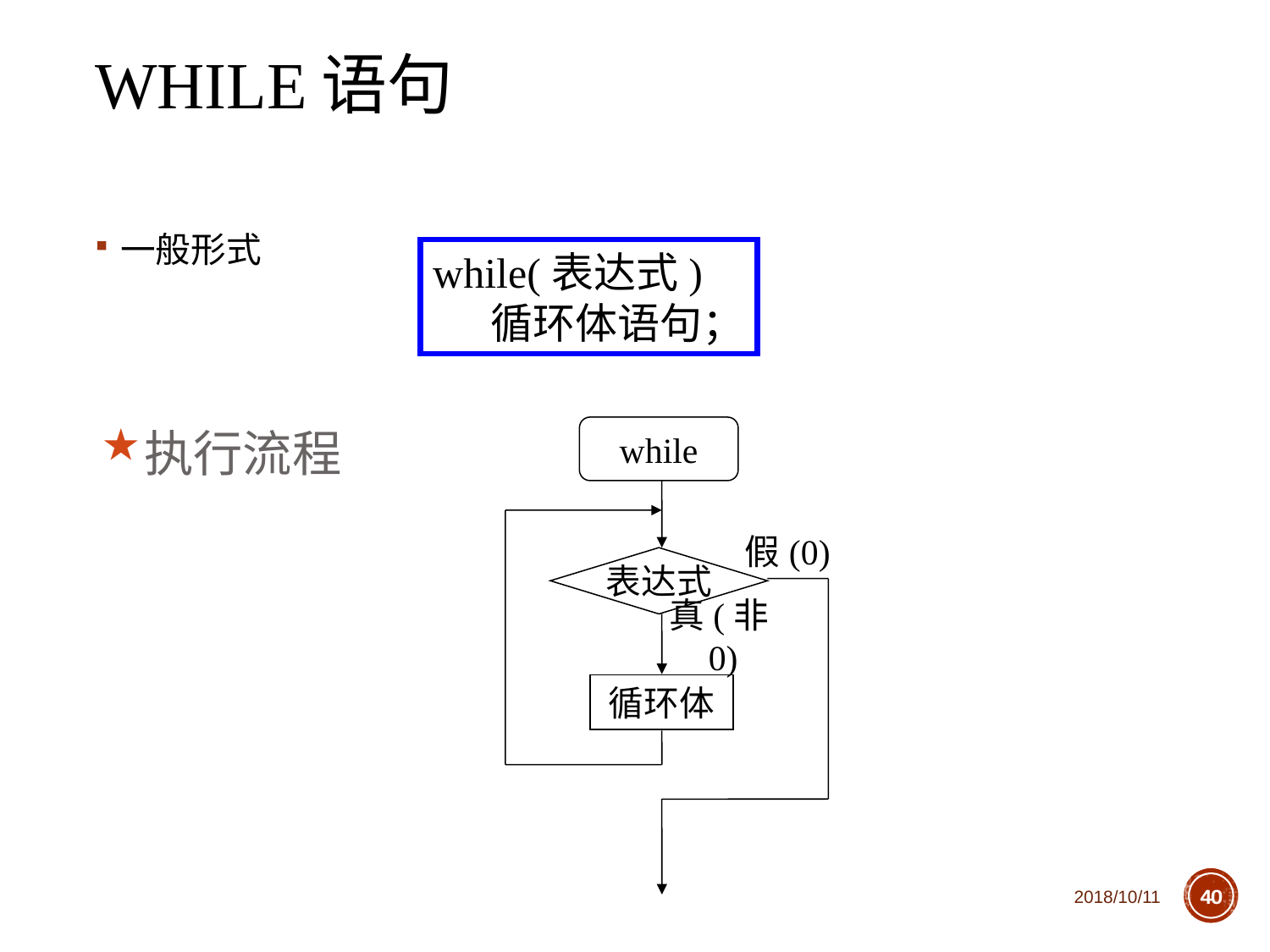

# while语句
一般形式

while(表达式)
     循环体语句；
执行流程

while

假(0)
表达式

真(非0)

循环体

2018/10/11
40